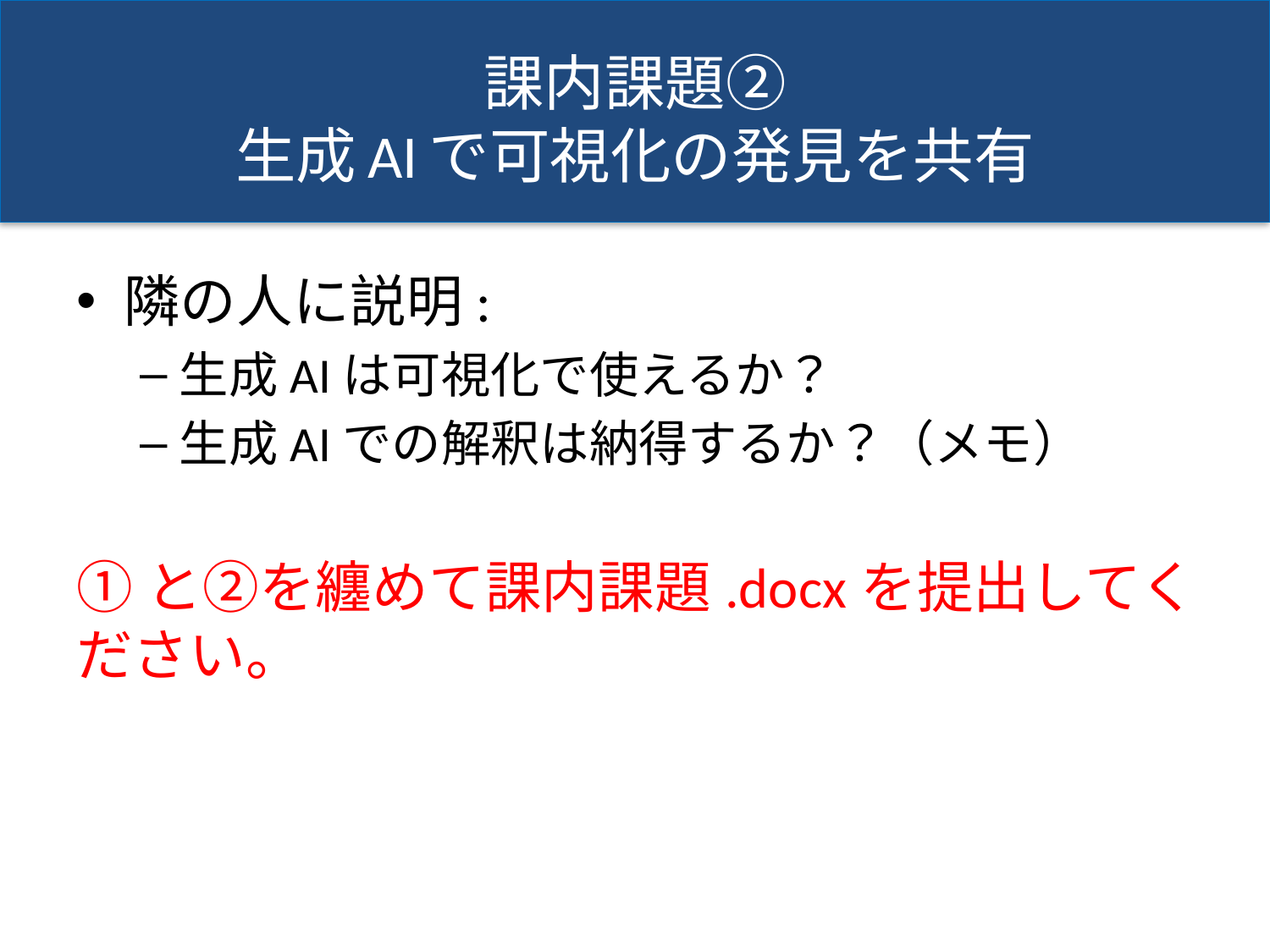

# 課内課題② 生成AIで可視化の発見を共有
隣の人に説明:
生成AIは可視化で使えるか？
生成AIでの解釈は納得するか？（メモ）

①と②を纏めて課内課題.docxを提出してください。